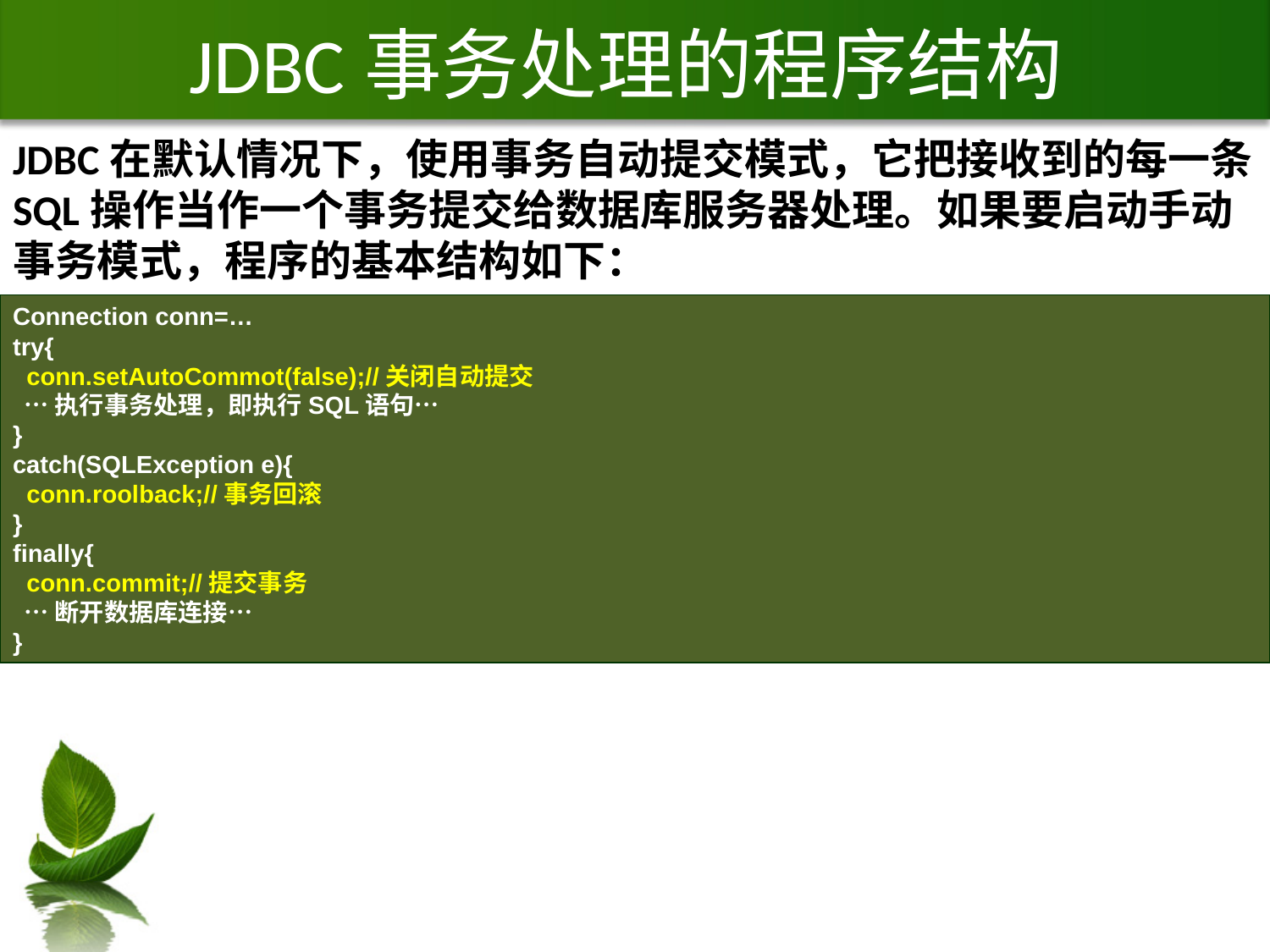

# JDBC事务处理的程序结构
JDBC在默认情况下，使用事务自动提交模式，它把接收到的每一条SQL操作当作一个事务提交给数据库服务器处理。如果要启动手动事务模式，程序的基本结构如下：
Connection conn=…
try{
  conn.setAutoCommot(false);//关闭自动提交
  …执行事务处理，即执行SQL语句…
}
catch(SQLException e){
  conn.roolback;//事务回滚
}
finally{
  conn.commit;//提交事务
  …断开数据库连接…
}